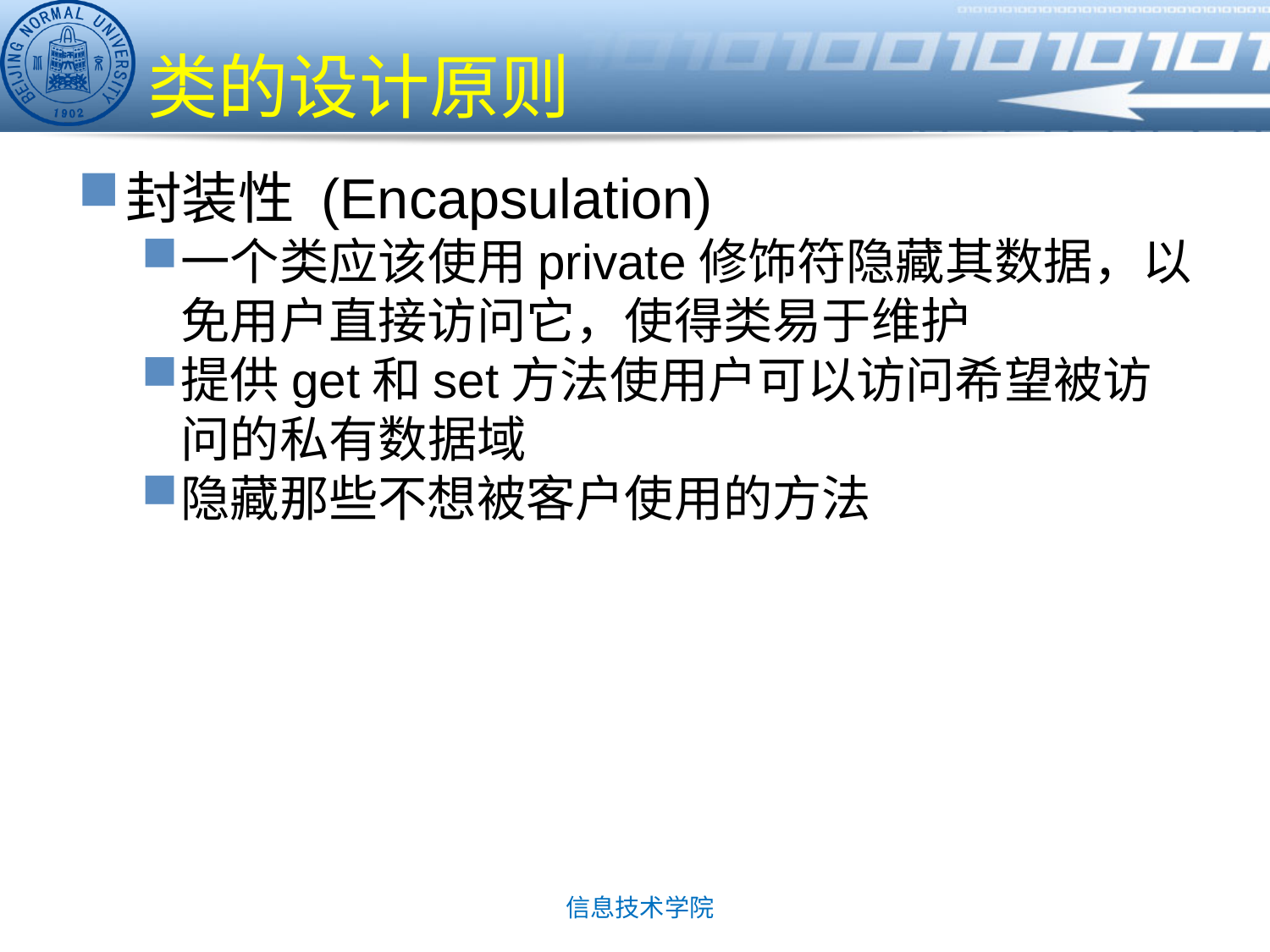

# 类的设计原则
封装性 (Encapsulation)
一个类应该使用private修饰符隐藏其数据，以免用户直接访问它，使得类易于维护
提供get和set方法使用户可以访问希望被访问的私有数据域
隐藏那些不想被客户使用的方法
29